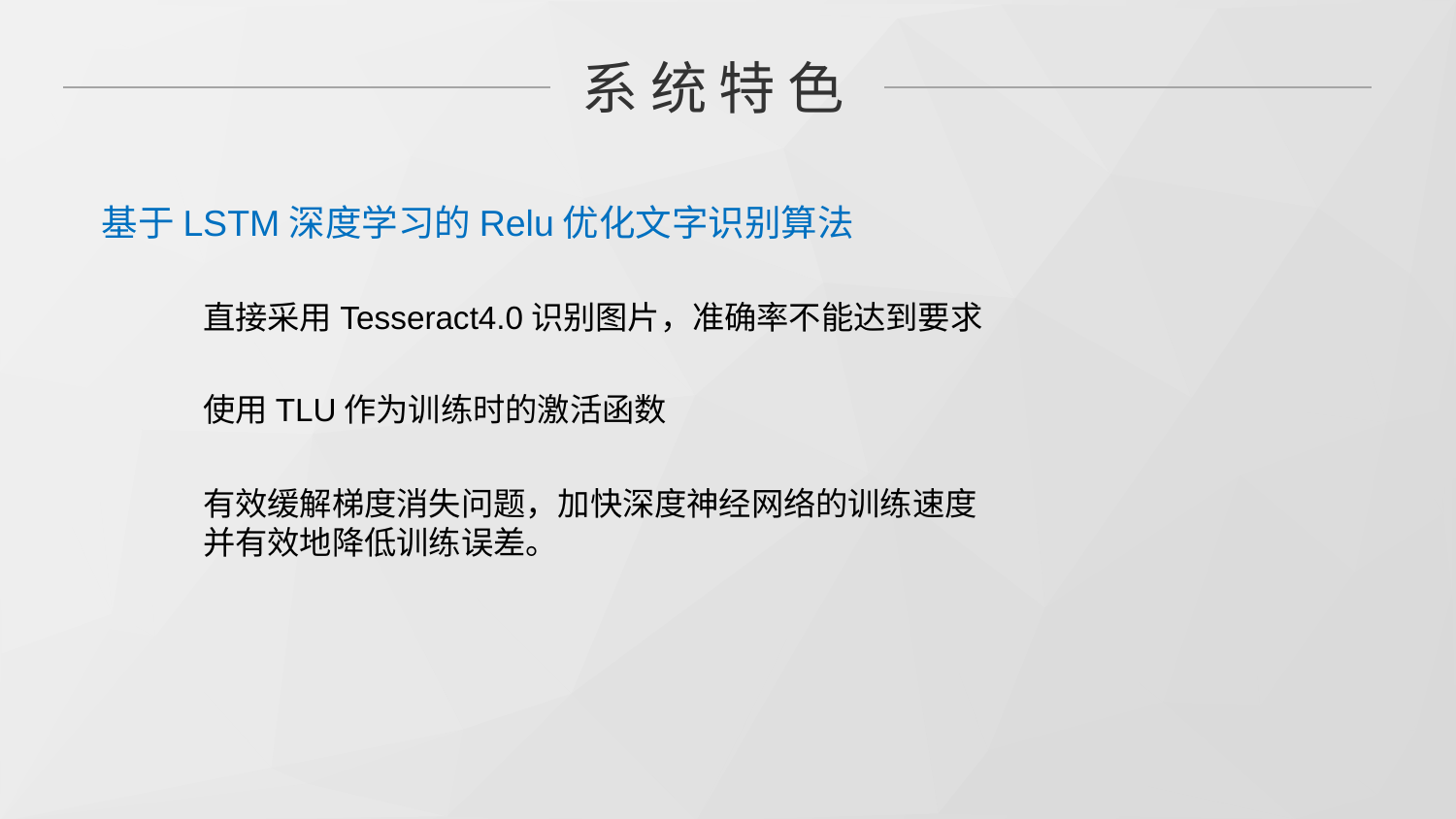

系统特色
基于LSTM深度学习的Relu优化文字识别算法
直接采用Tesseract4.0识别图片，准确率不能达到要求
使用TLU作为训练时的激活函数
有效缓解梯度消失问题，加快深度神经网络的训练速度并有效地降低训练误差。